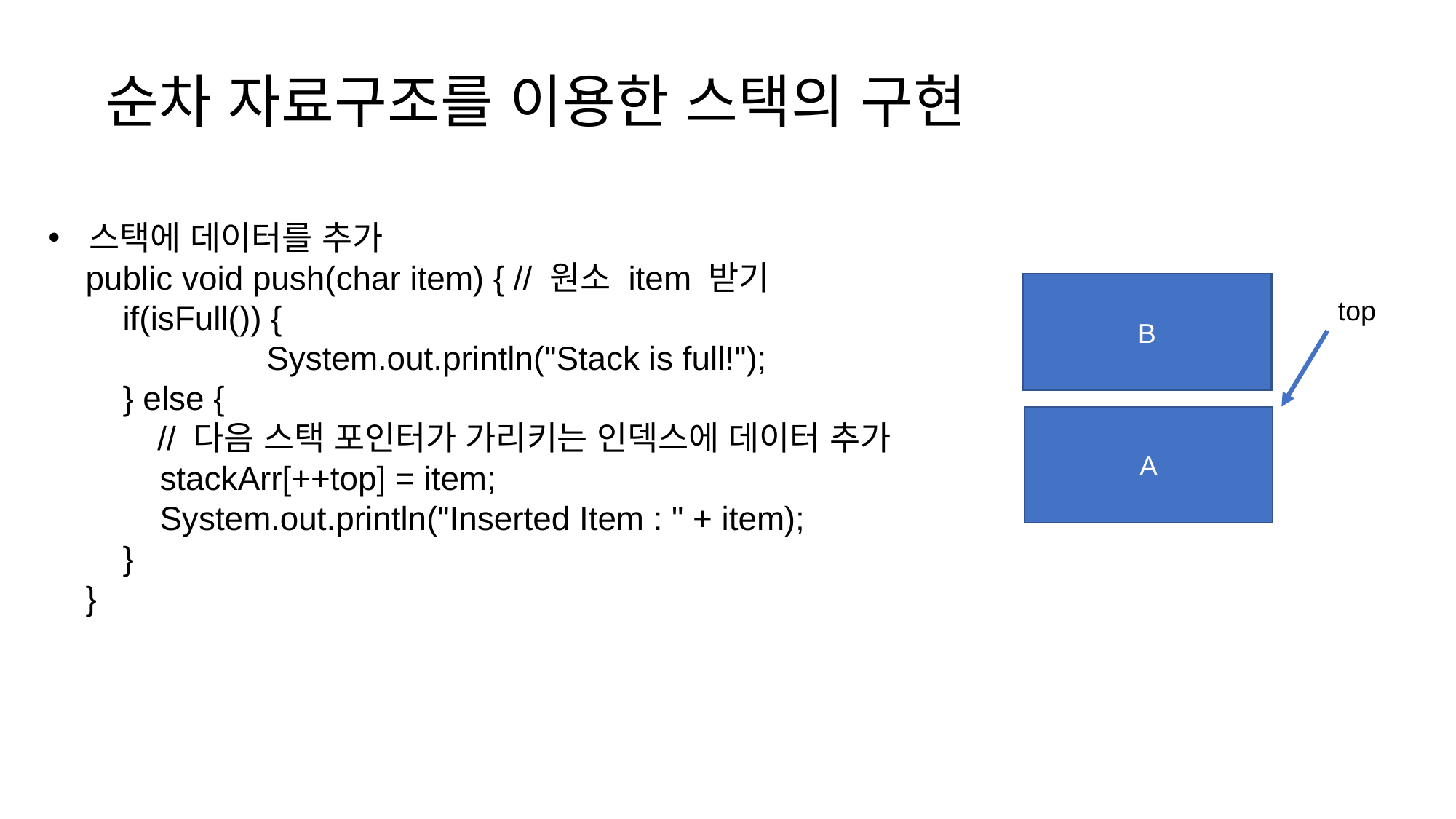

# 순차 자료구조를 이용한 스택의 구현
스택에 데이터를 추가
    public void push(char item) { // 원소 item 받기
        if(isFull()) {
		System.out.println("Stack is full!");
        } else {
	// 다음 스택 포인터가 가리키는 인덱스에 데이터 추가
            stackArr[++top] = item;
            System.out.println("Inserted Item : " + item);
        }
    }

B

top
A